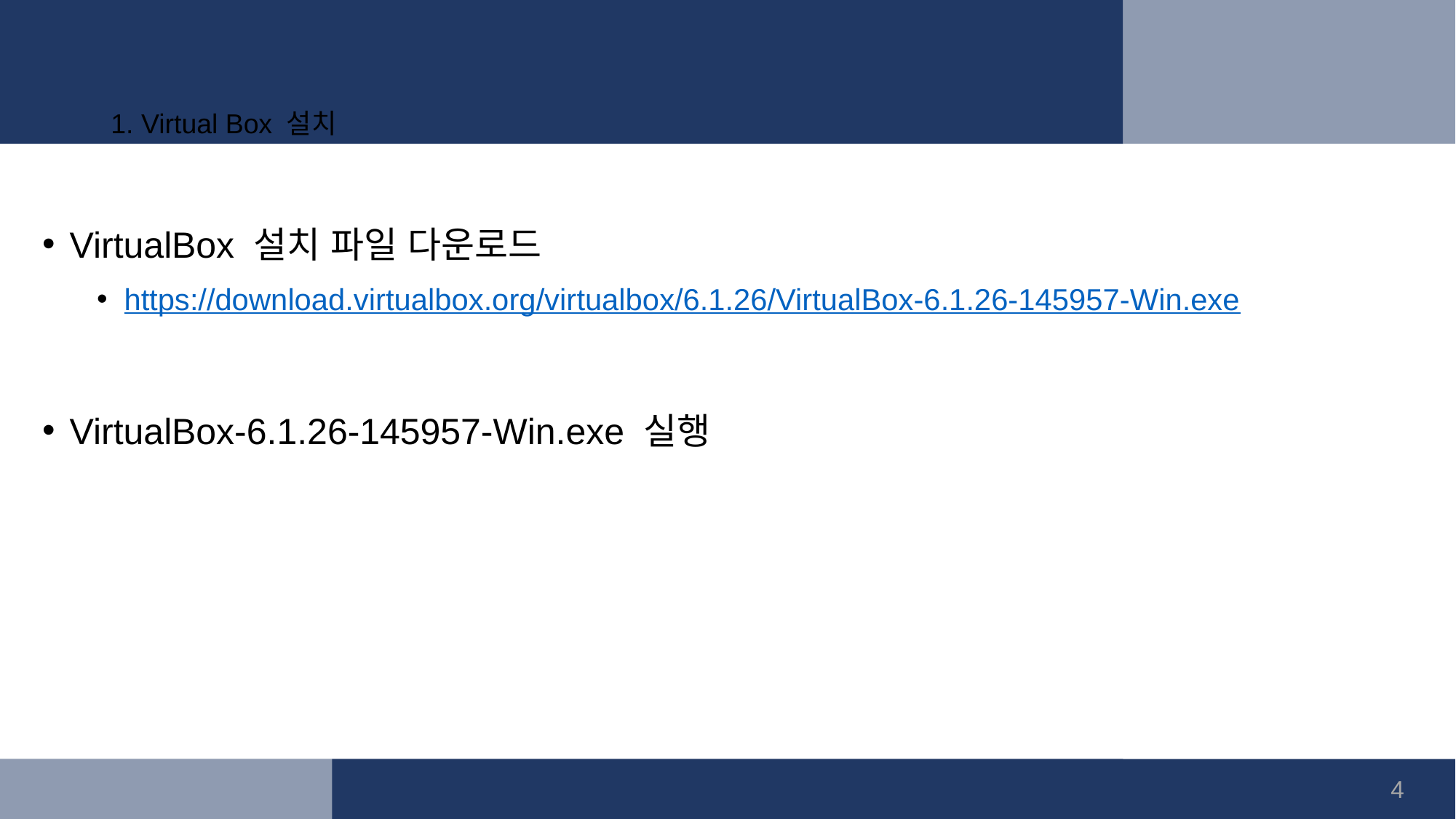

# 1. Virtual Box 설치
VirtualBox 설치 파일 다운로드
https://download.virtualbox.org/virtualbox/6.1.26/VirtualBox-6.1.26-145957-Win.exe

VirtualBox-6.1.26-145957-Win.exe 실행

4